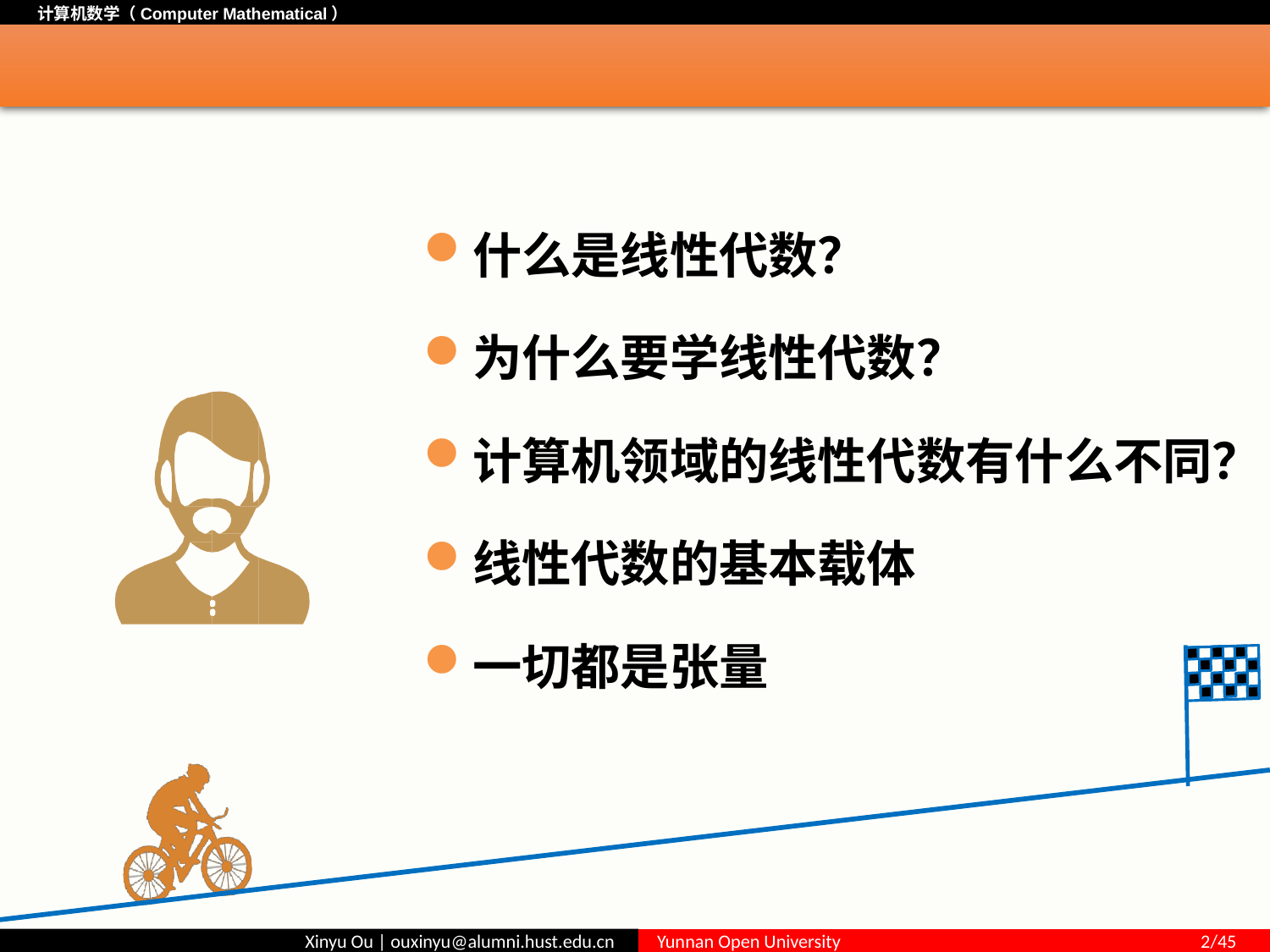

#
什么是线性代数？
为什么要学线性代数？
计算机领域的线性代数有什么不同？
线性代数的基本载体
一切都是张量